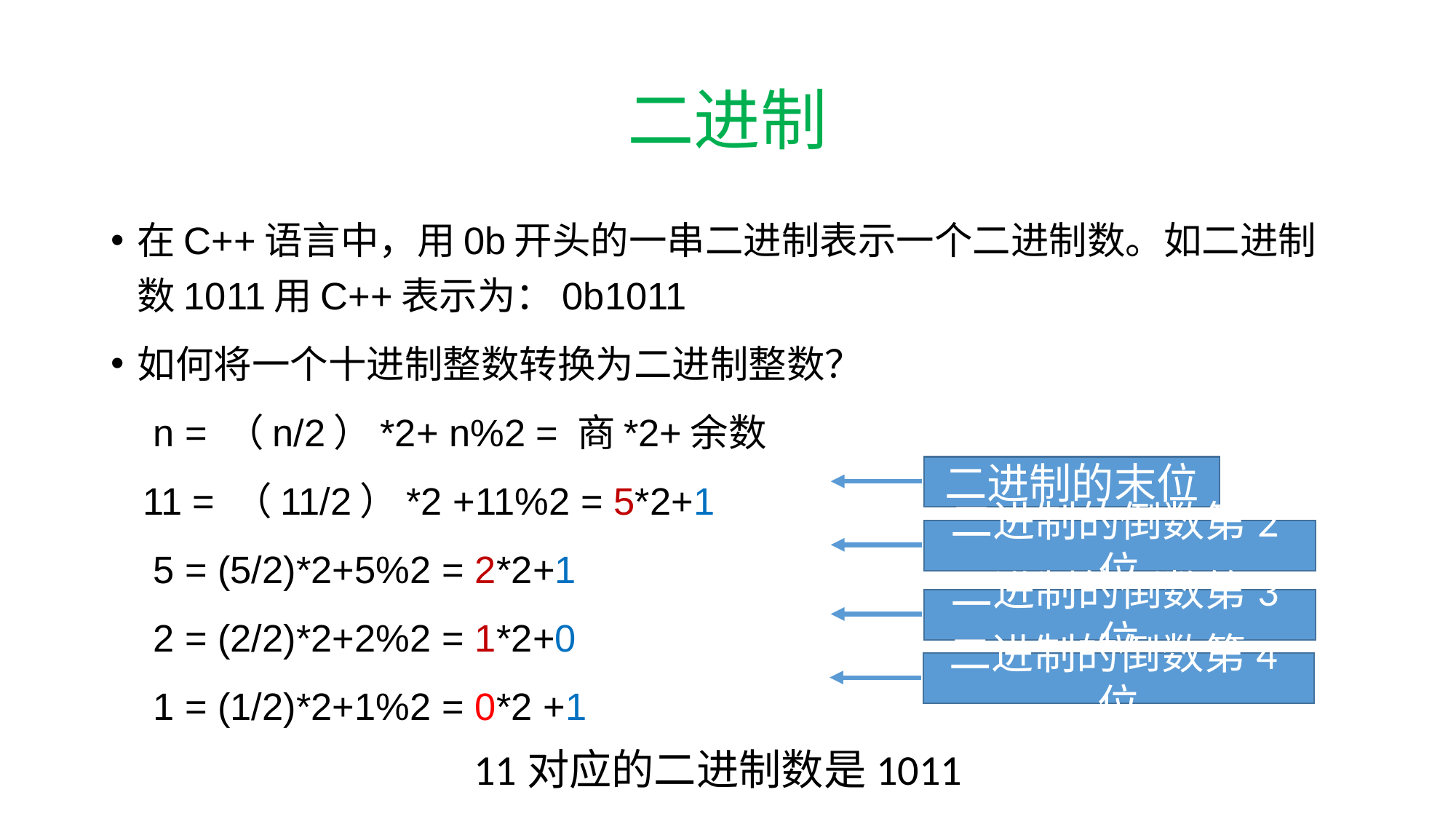

# 二进制
在C++语言中，用0b开头的一串二进制表示一个二进制数。如二进制数1011用C++表示为：0b1011
如何将一个十进制整数转换为二进制整数？
    n = （n/2）*2+ n%2 = 商*2+余数
   11 = （11/2）*2 +11%2 = 5*2+1
    5 = (5/2)*2+5%2 = 2*2+1
    2 = (2/2)*2+2%2 = 1*2+0
    1 = (1/2)*2+1%2 = 0*2 +1
二进制的末位
二进制的倒数第2位
二进制的倒数第3位
二进制的倒数第4位
11对应的二进制数是1011